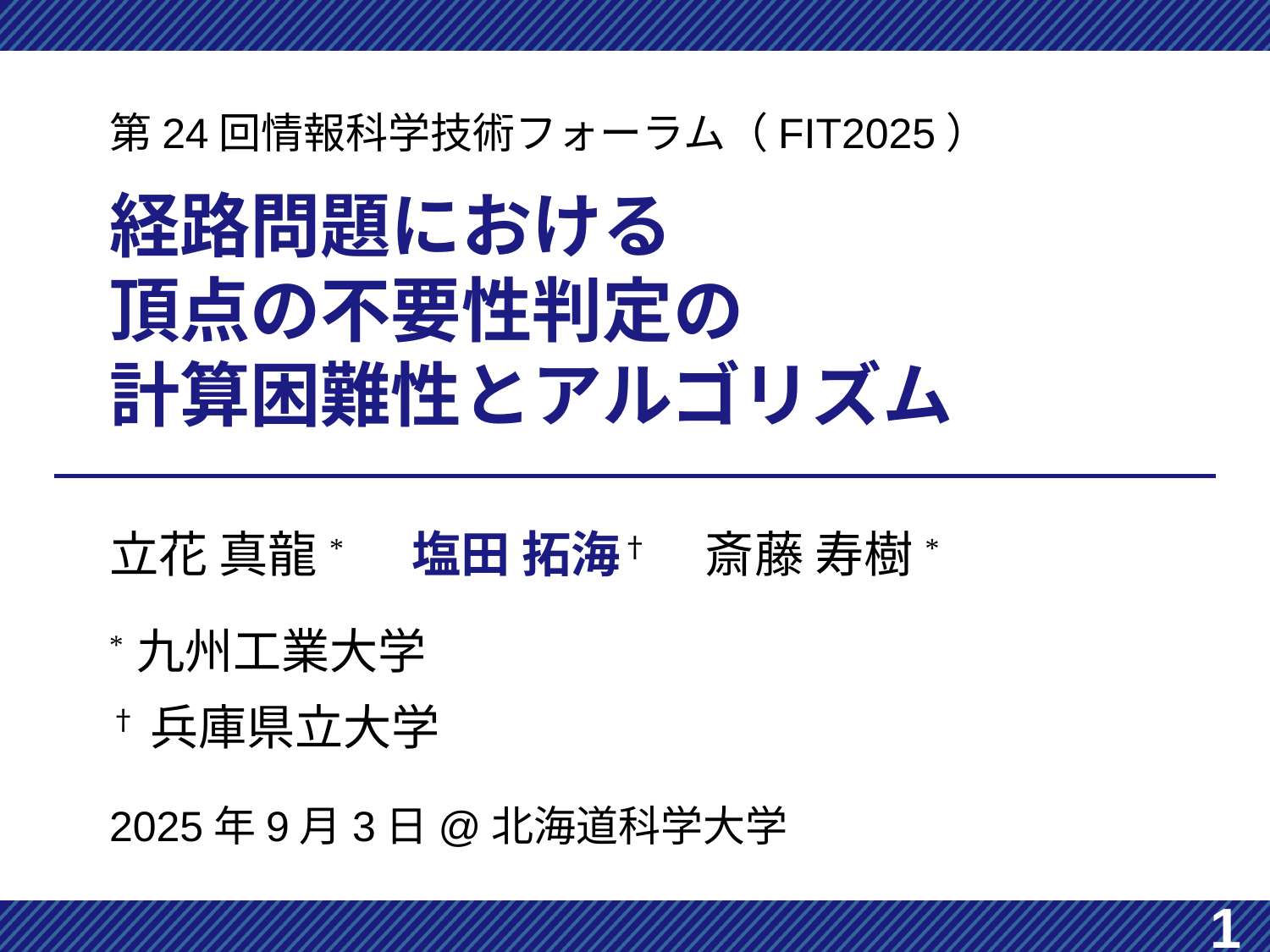

第24回情報科学技術フォーラム（FIT2025）
# 経路問題における 頂点の不要性判定の 計算困難性とアルゴリズム
立花 真龍* 　塩田 拓海† 　斎藤 寿樹*
* 九州工業大学
† 兵庫県立大学
2025年9月3日@北海道科学大学
1